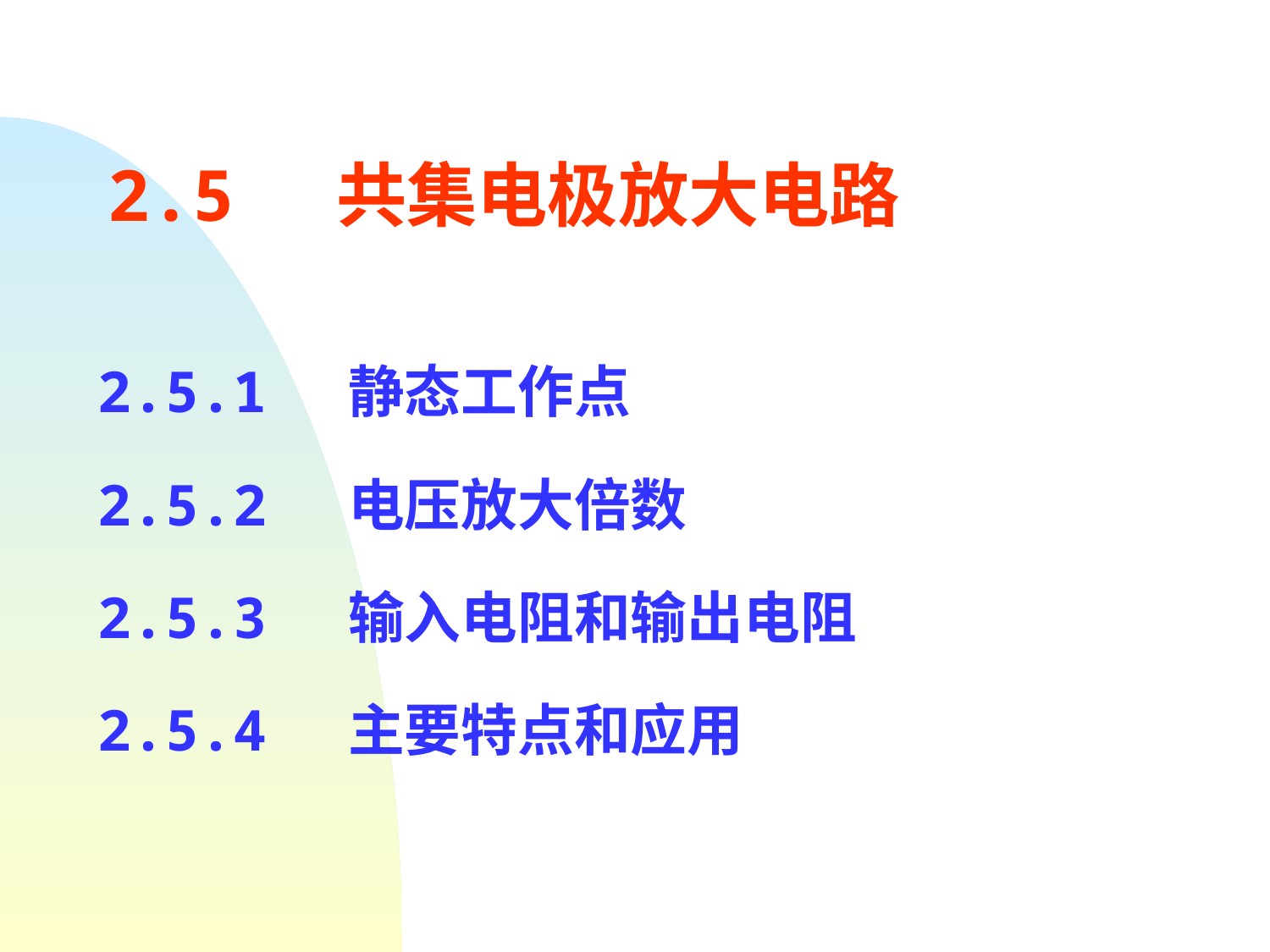

2.5  共集电极放大电路
2.5.1  静态工作点
2.5.2  电压放大倍数
2.5.3  输入电阻和输出电阻
2.5.4  主要特点和应用